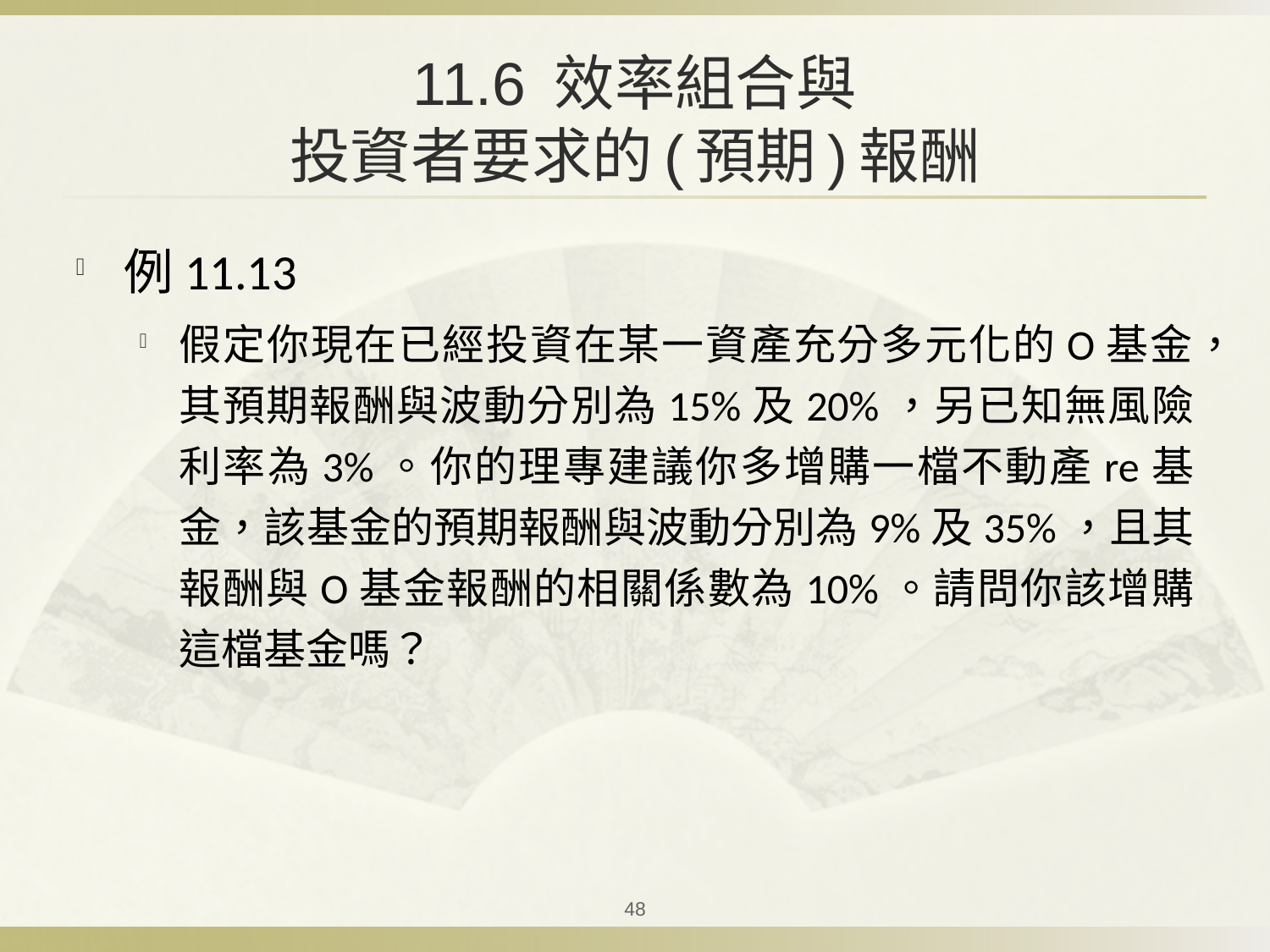

# 11.6 效率組合與 投資者要求的(預期)報酬
例11.13
假定你現在已經投資在某一資產充分多元化的O基金，其預期報酬與波動分別為15%及20%，另已知無風險利率為3%。你的理專建議你多增購一檔不動產re基金，該基金的預期報酬與波動分別為9%及35%，且其報酬與O基金報酬的相關係數為10%。請問你該增購這檔基金嗎？

48